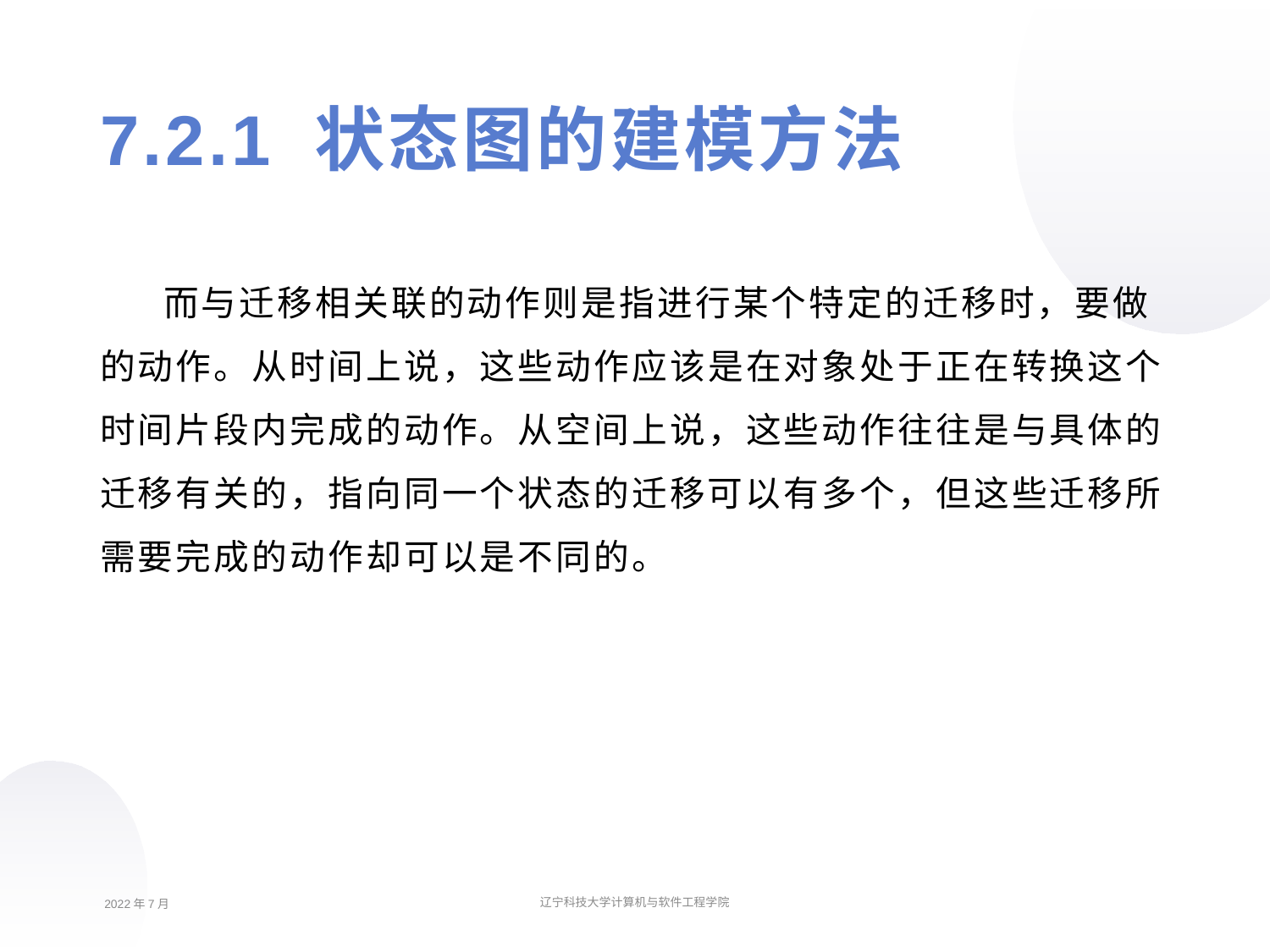

7.2.1 状态图的建模方法
而与迁移相关联的动作则是指进行某个特定的迁移时，要做的动作。从时间上说，这些动作应该是在对象处于正在转换这个时间片段内完成的动作。从空间上说，这些动作往往是与具体的迁移有关的，指向同一个状态的迁移可以有多个，但这些迁移所需要完成的动作却可以是不同的。

2022年7月
辽宁科技大学计算机与软件工程学院
40